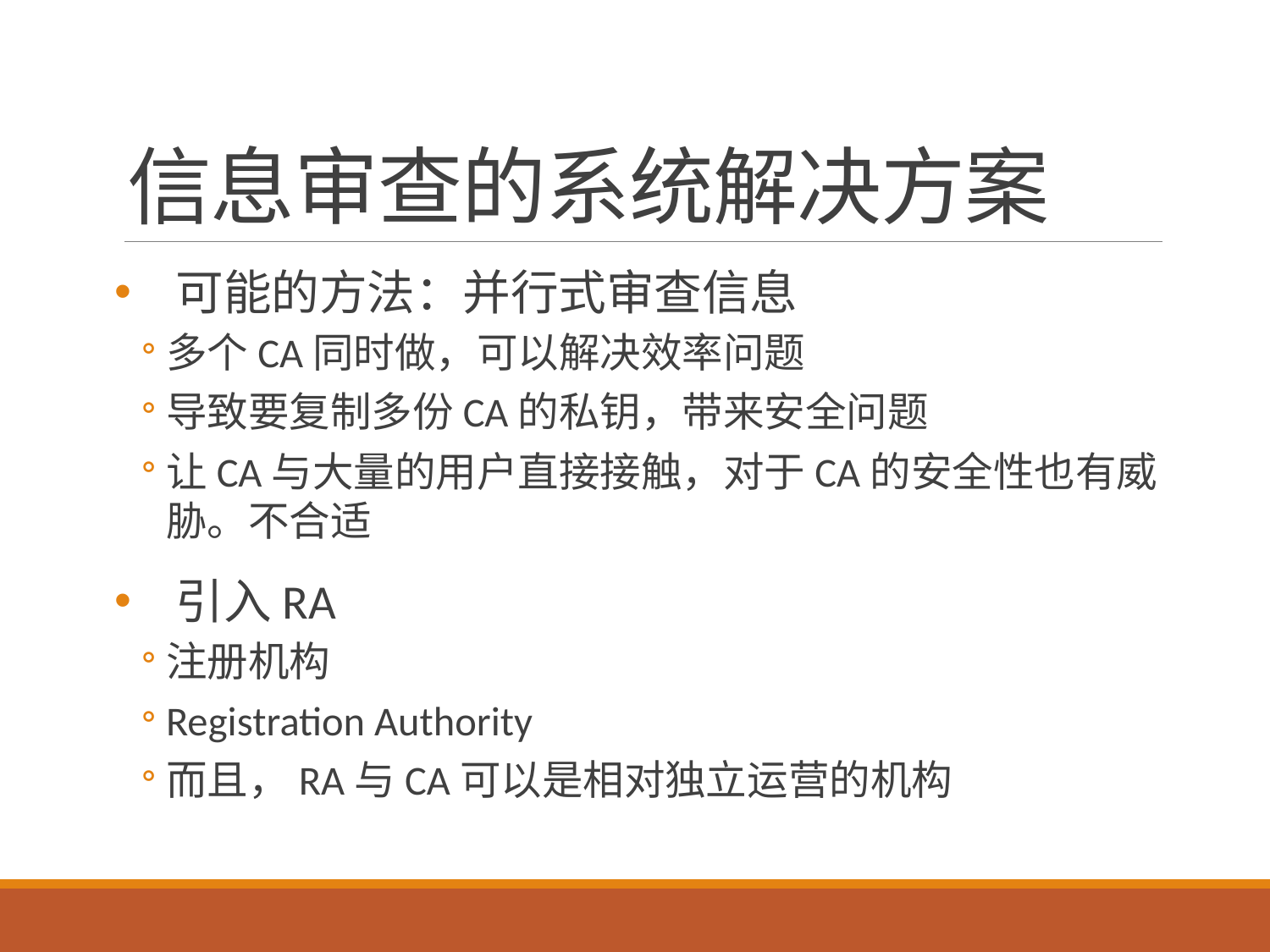

# 信息审查的系统解决方案
可能的方法：并行式审查信息
多个CA同时做，可以解决效率问题
导致要复制多份CA的私钥，带来安全问题
让CA与大量的用户直接接触，对于CA的安全性也有威胁。不合适
引入RA
注册机构
Registration Authority
而且，RA与CA可以是相对独立运营的机构
25